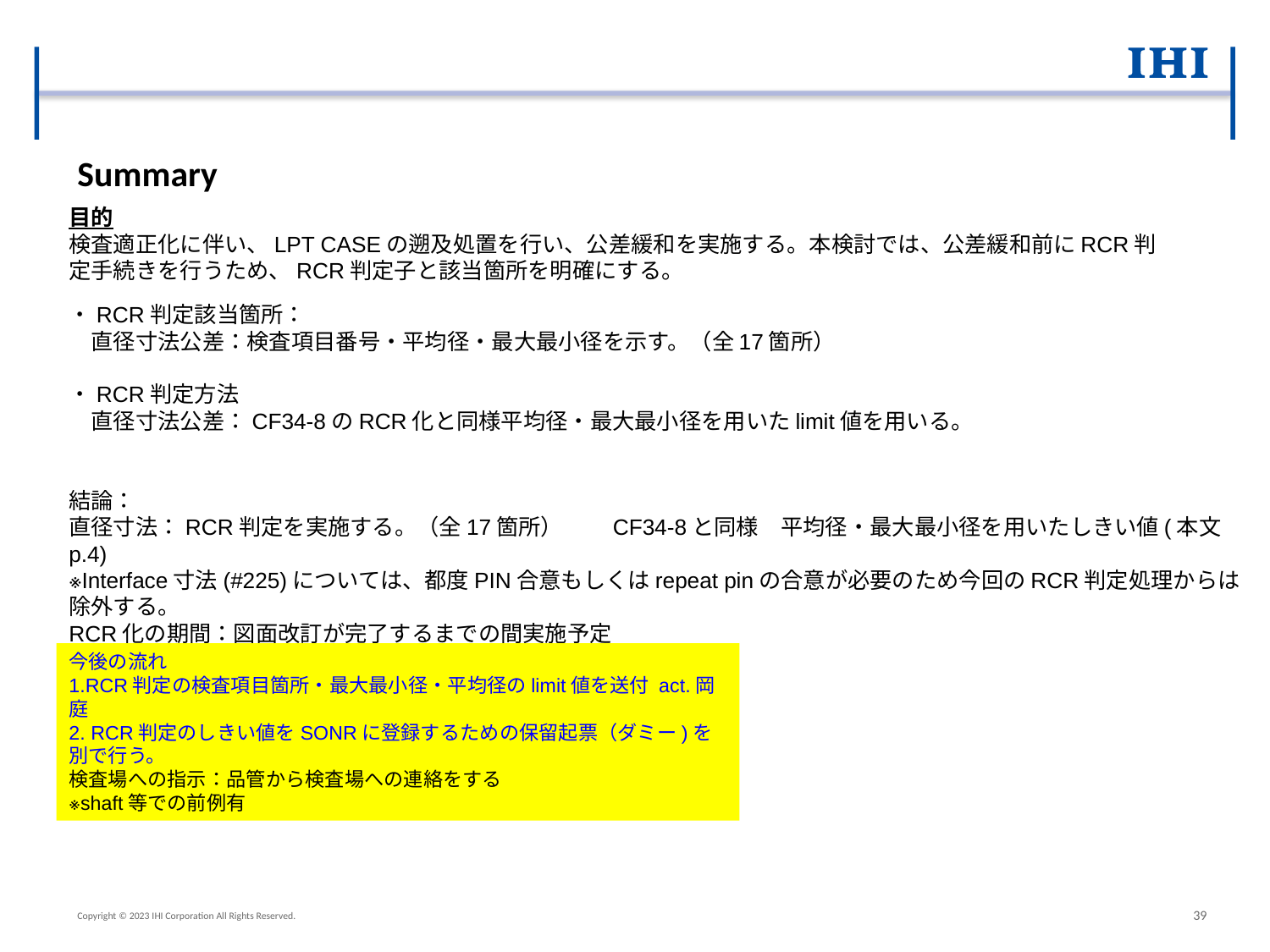

# Summary
目的
検査適正化に伴い、LPT CASEの遡及処置を行い、公差緩和を実施する。本検討では、公差緩和前にRCR判定手続きを行うため、RCR判定子と該当箇所を明確にする。
・RCR判定該当箇所：
　直径寸法公差：検査項目番号・平均径・最大最小径を示す。（全17箇所）

・RCR判定方法
　直径寸法公差：CF34-8のRCR化と同様平均径・最大最小径を用いたlimit値を用いる。

結論：
直径寸法：RCR判定を実施する。（全17箇所）　　CF34-8と同様　平均径・最大最小径を用いたしきい値(本文p.4)
※Interface寸法(#225)については、都度PIN合意もしくはrepeat pinの合意が必要のため今回のRCR判定処理からは除外する。
RCR化の期間：図面改訂が完了するまでの間実施予定
今後の流れ
1.RCR判定の検査項目箇所・最大最小径・平均径のlimit値を送付 act.岡庭
2. RCR判定のしきい値をSONRに登録するための保留起票（ダミー)を別で行う。
検査場への指示：品管から検査場への連絡をする
※shaft等での前例有
Copyright © 2023 IHI Corporation All Rights Reserved.
39